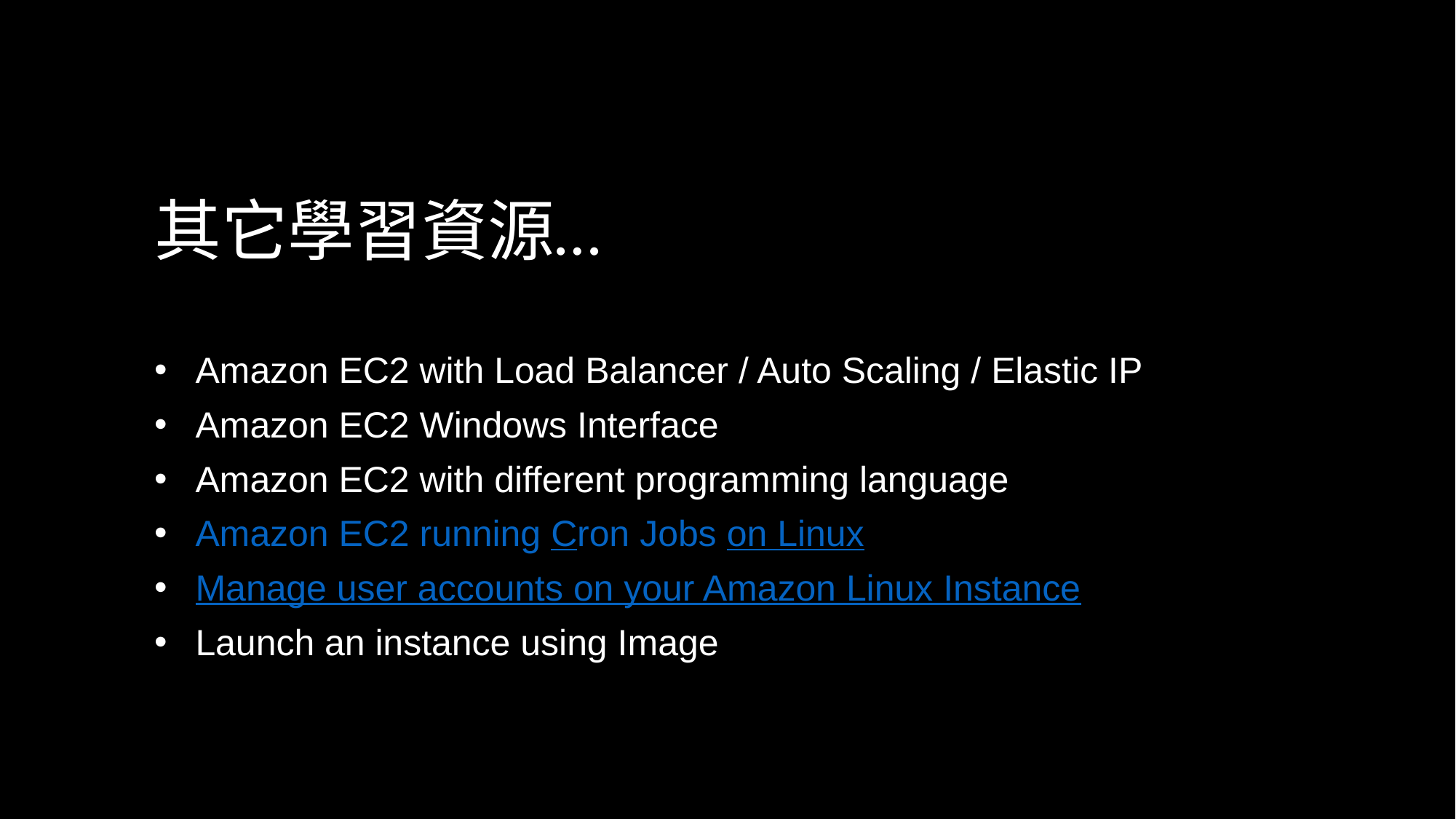

# 其它學習資源…
Amazon EC2 with Load Balancer / Auto Scaling / Elastic IP
Amazon EC2 Windows Interface
Amazon EC2 with different programming language
Amazon EC2 running Cron Jobs on Linux
Manage user accounts on your Amazon Linux Instance
Launch an instance using Image